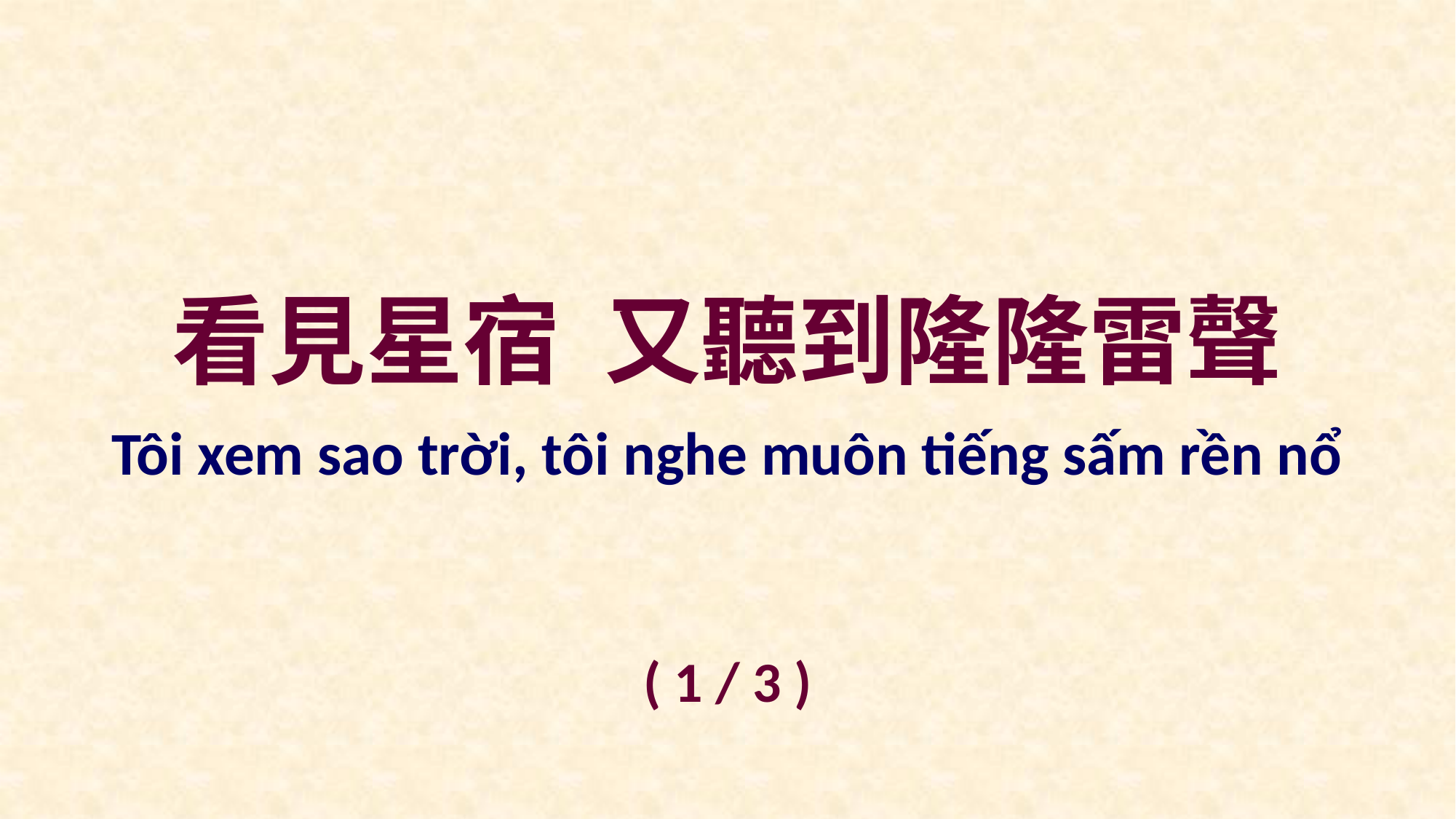

看見星宿  又聽到隆隆雷聲
Tôi xem sao trời, tôi nghe muôn tiếng sấm rền nổ
( 1 / 3 )